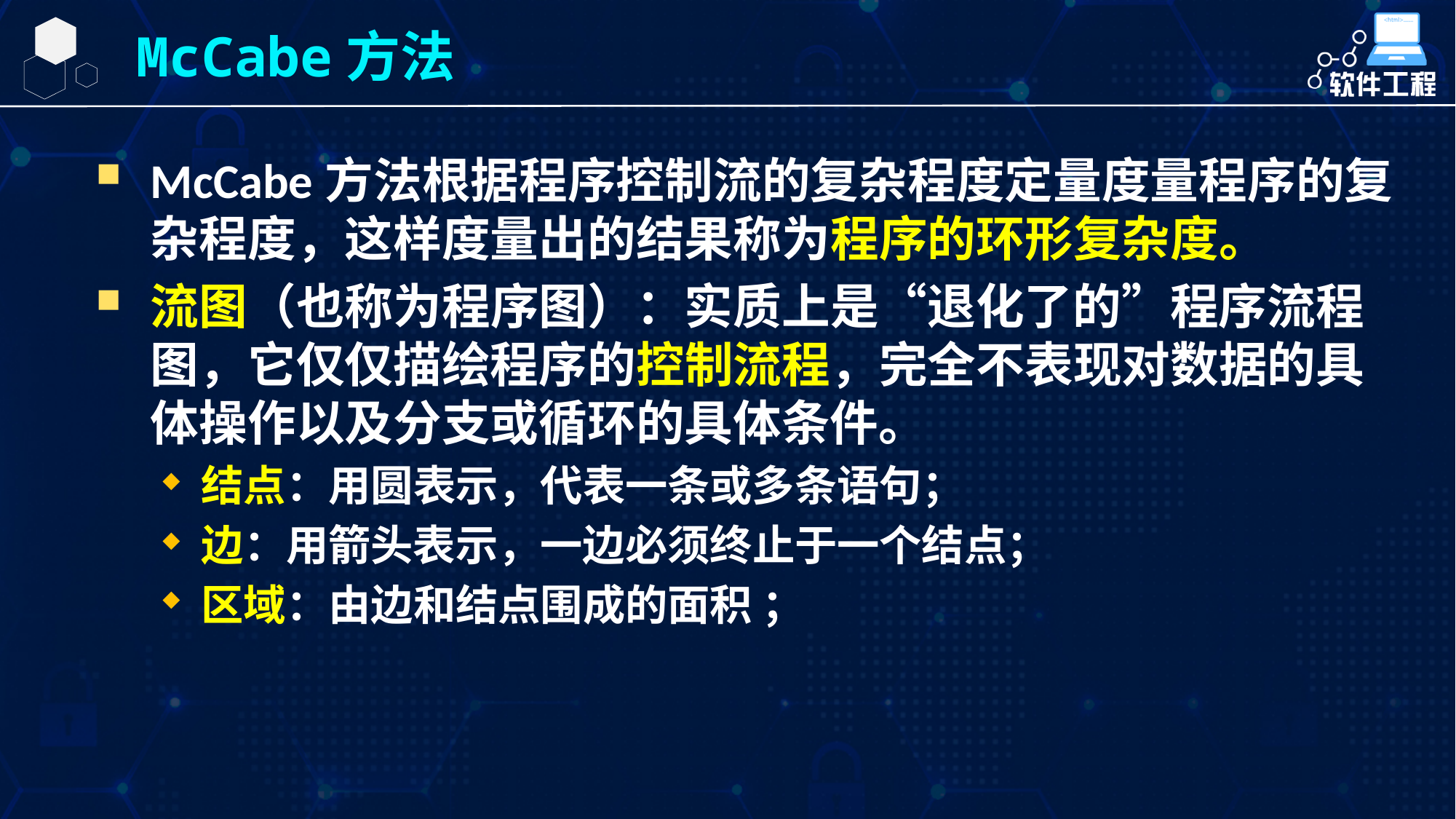

McCabe方法
McCabe方法根据程序控制流的复杂程度定量度量程序的复杂程度，这样度量出的结果称为程序的环形复杂度。
流图（也称为程序图）：实质上是“退化了的”程序流程图，它仅仅描绘程序的控制流程，完全不表现对数据的具体操作以及分支或循环的具体条件。
结点：用圆表示，代表一条或多条语句；
边：用箭头表示，一边必须终止于一个结点；
区域：由边和结点围成的面积 ；